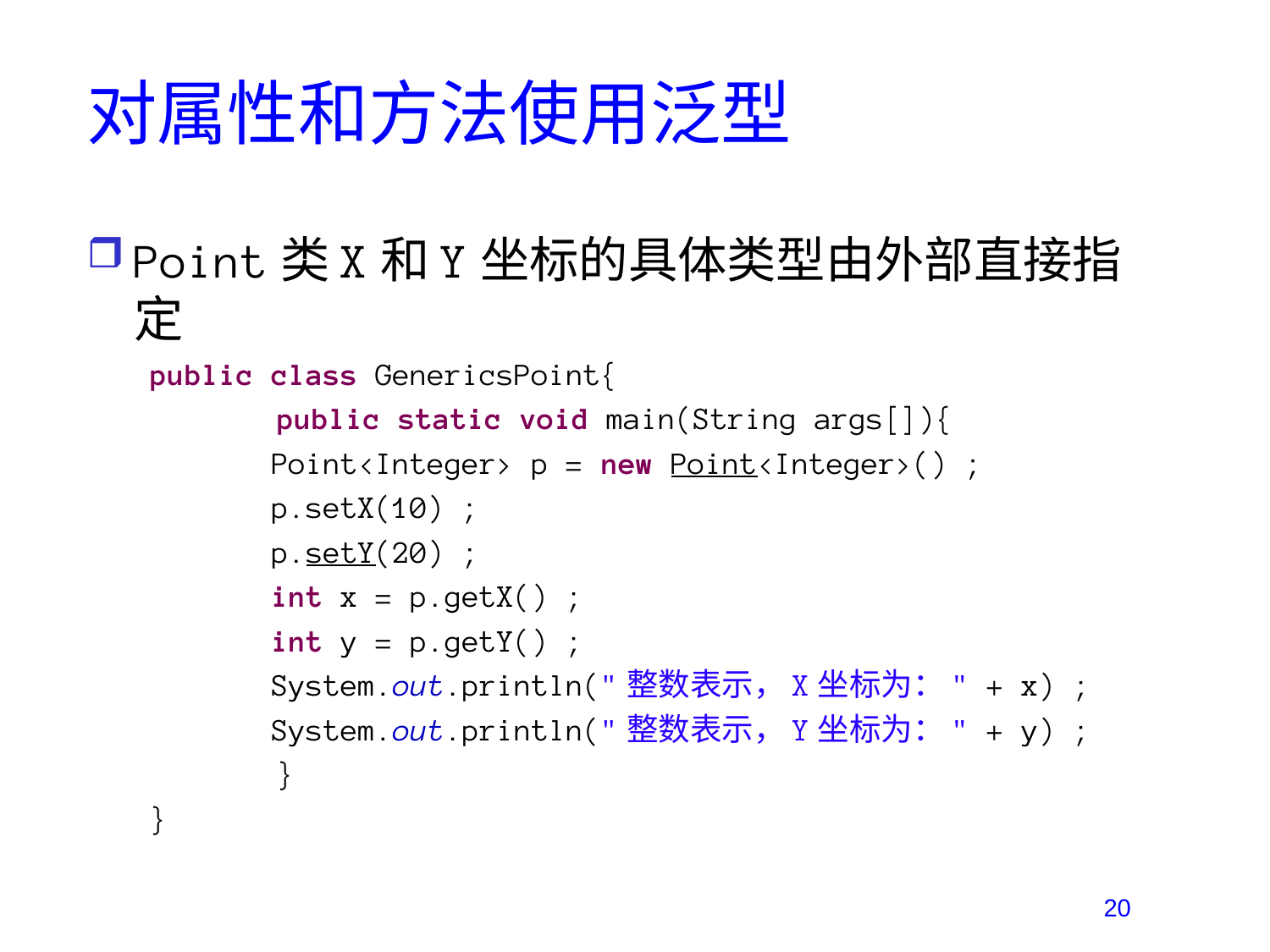

# 对属性和方法使用泛型
Point类X和Y坐标的具体类型由外部直接指定
public class GenericsPoint{
	public static void main(String args[]){
       Point<Integer> p = new Point<Integer>() ;
       p.setX(10) ;
       p.setY(20) ;
       int x = p.getX() ;
       int y = p.getY() ;
       System.out.println("整数表示，X坐标为：" + x) ;
       System.out.println("整数表示，Y坐标为：" + y) ;
	}
}

20